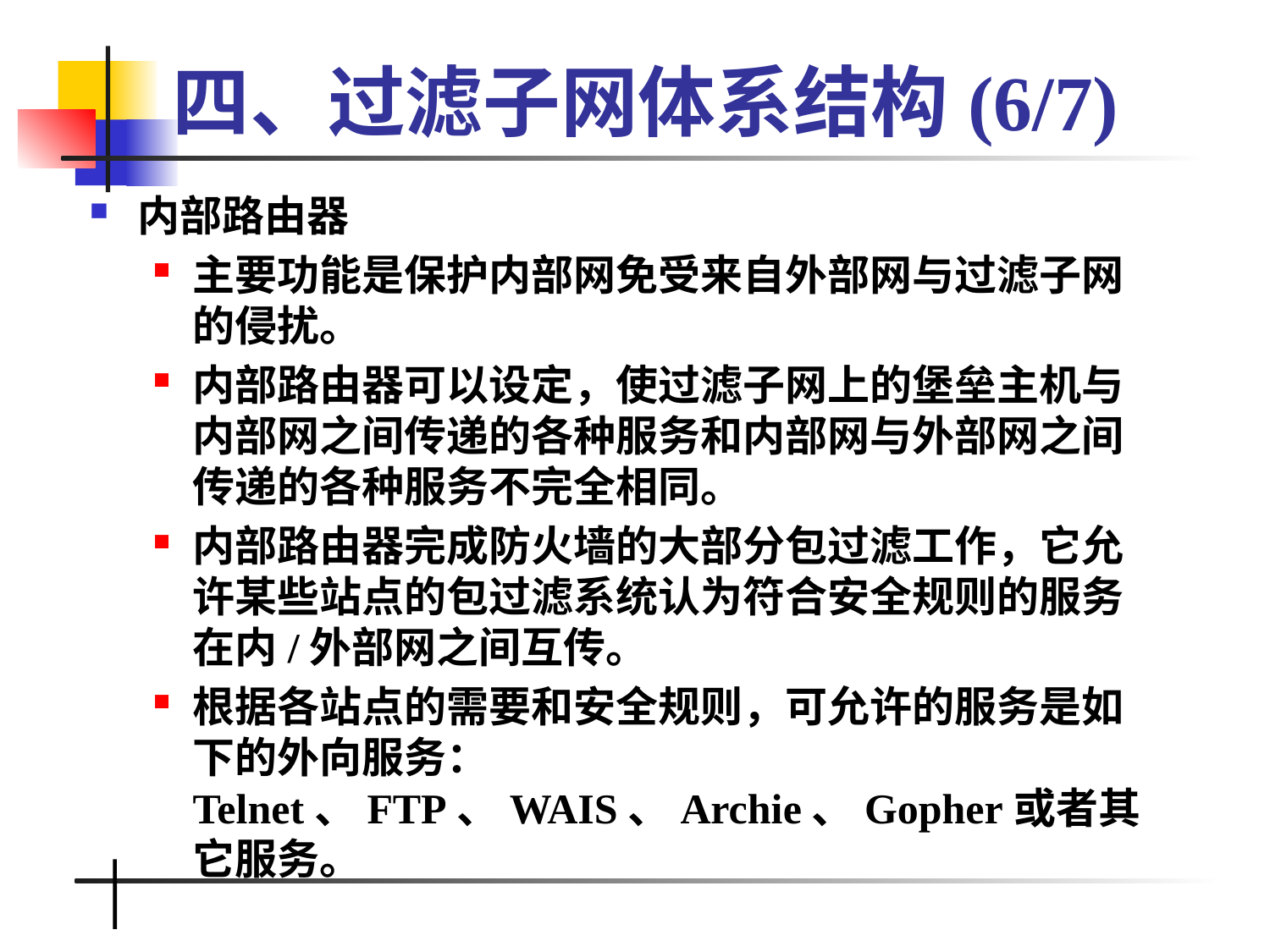

# 四、过滤子网体系结构(6/7)
内部路由器
主要功能是保护内部网免受来自外部网与过滤子网的侵扰。
内部路由器可以设定，使过滤子网上的堡垒主机与内部网之间传递的各种服务和内部网与外部网之间传递的各种服务不完全相同。
内部路由器完成防火墙的大部分包过滤工作，它允许某些站点的包过滤系统认为符合安全规则的服务在内/外部网之间互传。
根据各站点的需要和安全规则，可允许的服务是如下的外向服务：Telnet、FTP、WAIS、Archie、Gopher或者其它服务。